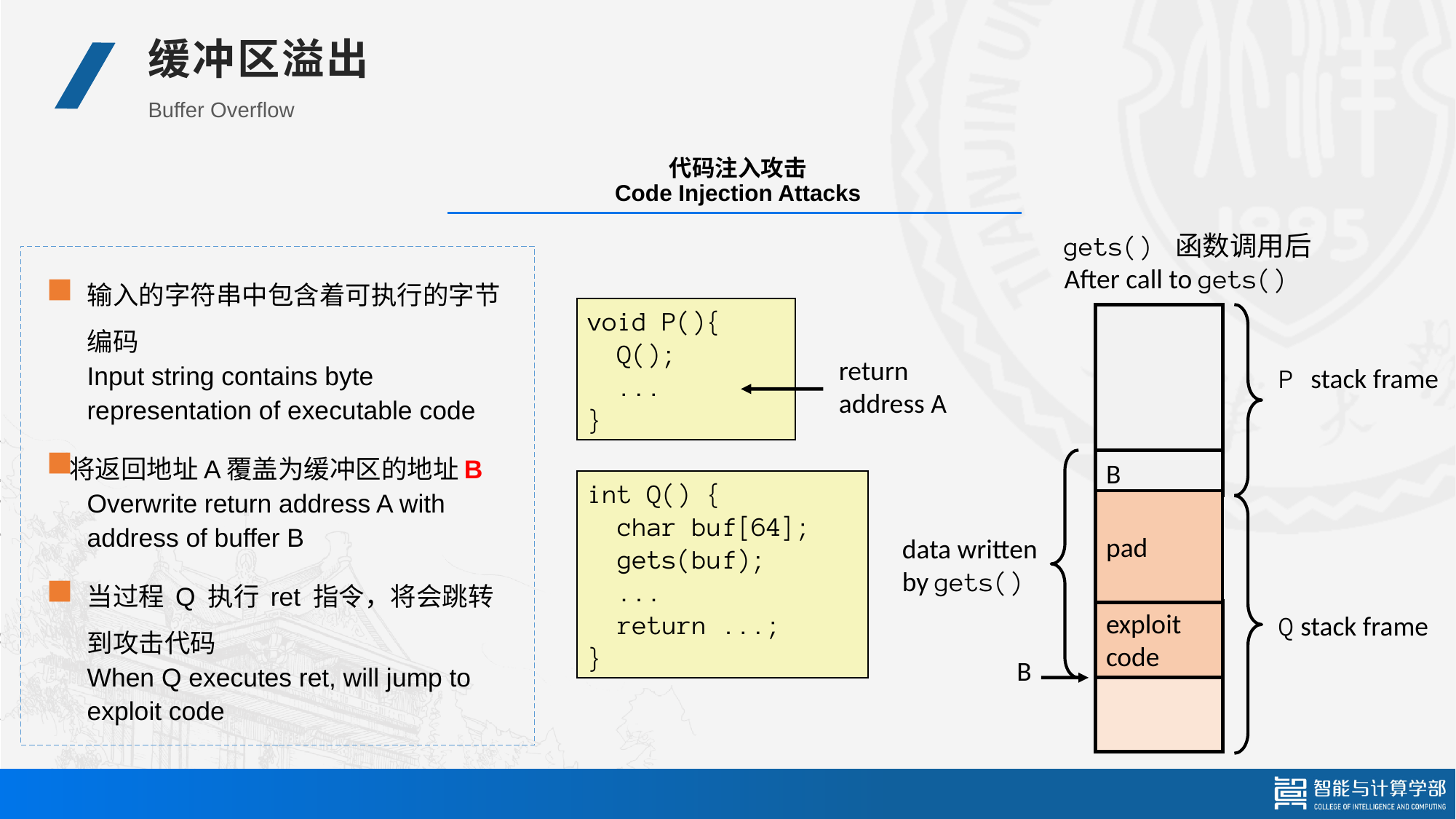

缓冲区溢出
Buffer Overflow
# 代码注入攻击 Code Injection Attacks
gets() 函数调用后
After call to gets()

P stack frame

B
pad

data written
by gets()
exploit
code
Q stack frame
B

输入的字符串中包含着可执行的字节编码
Input string contains byte representation of executable code
将返回地址A覆盖为缓冲区的地址B
Overwrite return address A with address of buffer B
当过程 Q 执行 ret 指令，将会跳转到攻击代码
When Q executes ret, will jump to exploit code

void P(){
  Q();
  ...
}
return
address A

int Q() {
  char buf[64];
  gets(buf);
  ...
  return ...;
}